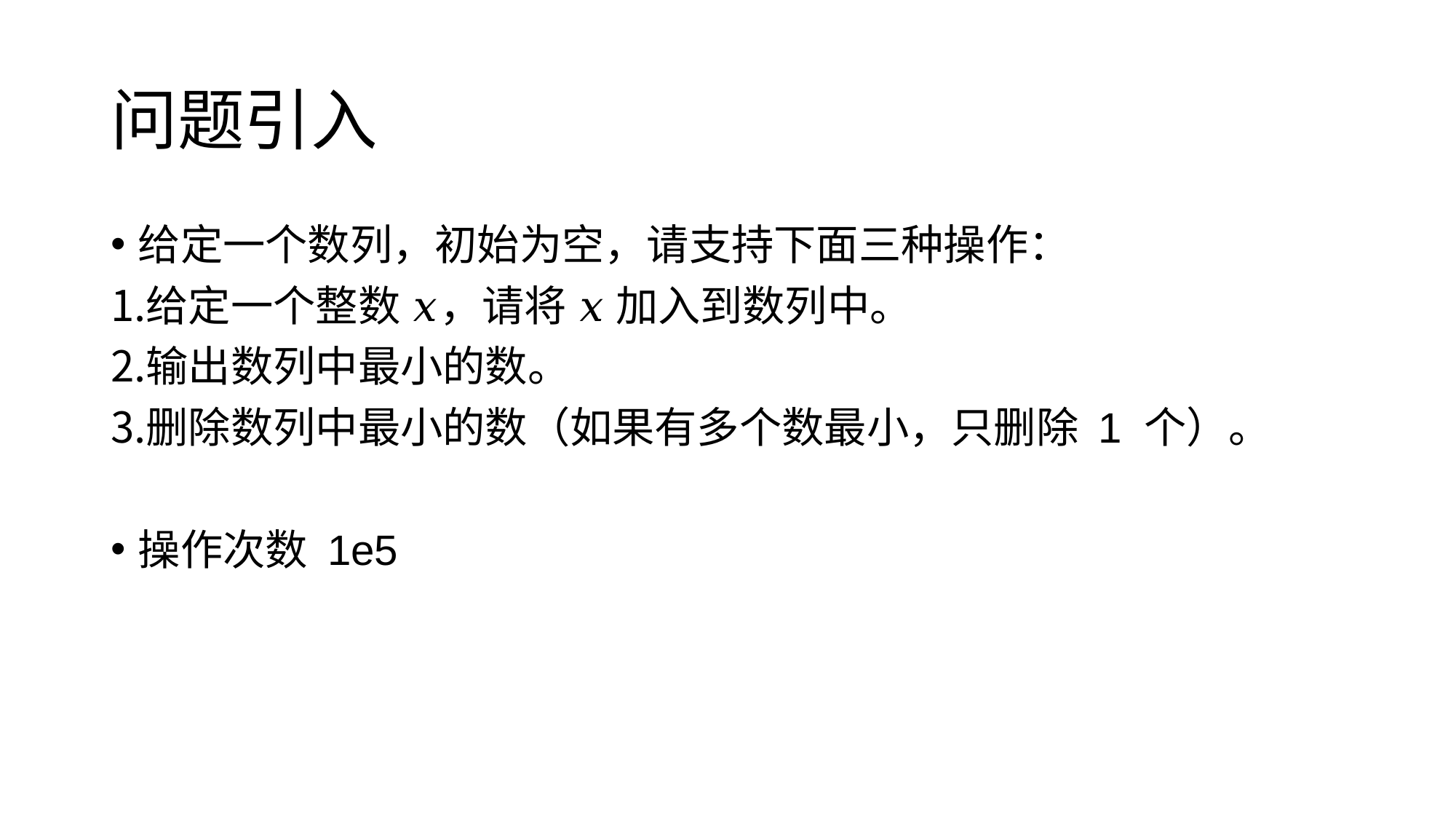

# 问题引入
给定一个数列，初始为空，请支持下面三种操作：
给定一个整数 𝑥，请将 𝑥 加入到数列中。
输出数列中最小的数。
删除数列中最小的数（如果有多个数最小，只删除 1 个）。

操作次数 1e5